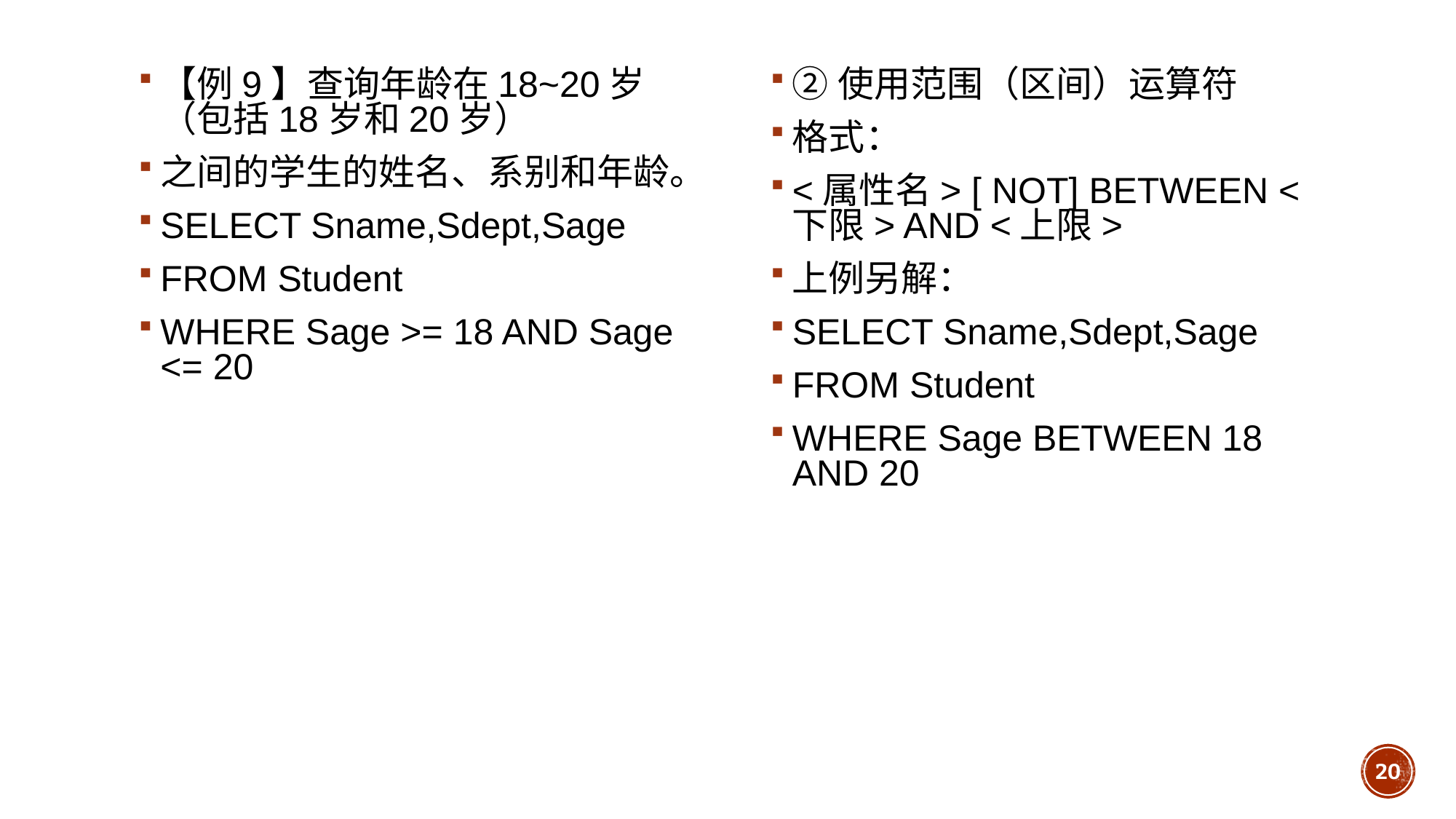

【例9】查询年龄在18~20岁（包括18岁和20岁）
之间的学生的姓名、系别和年龄。
SELECT Sname,Sdept,Sage
FROM Student
WHERE Sage >= 18 AND Sage <= 20
②使用范围（区间）运算符
格式：
<属性名> [ NOT] BETWEEN <下限> AND <上限>
上例另解：
SELECT Sname,Sdept,Sage
FROM Student
WHERE Sage BETWEEN 18 AND 20

20